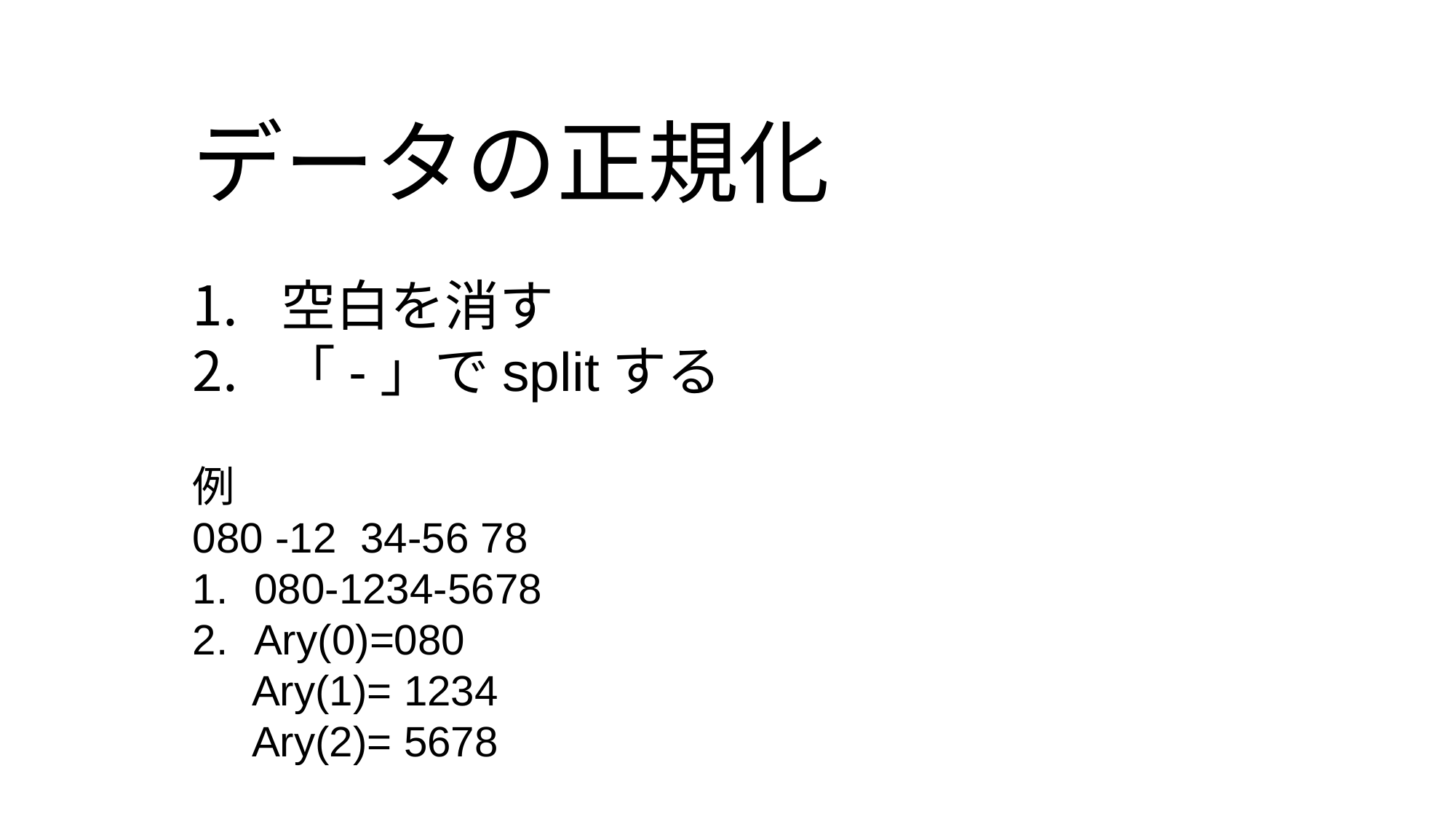

# データの正規化
空白を消す
「-」でsplitする
例
080 -12  34-56 78
080-1234-5678
Ary(0)=080
     Ary(1)= 1234
     Ary(2)= 5678